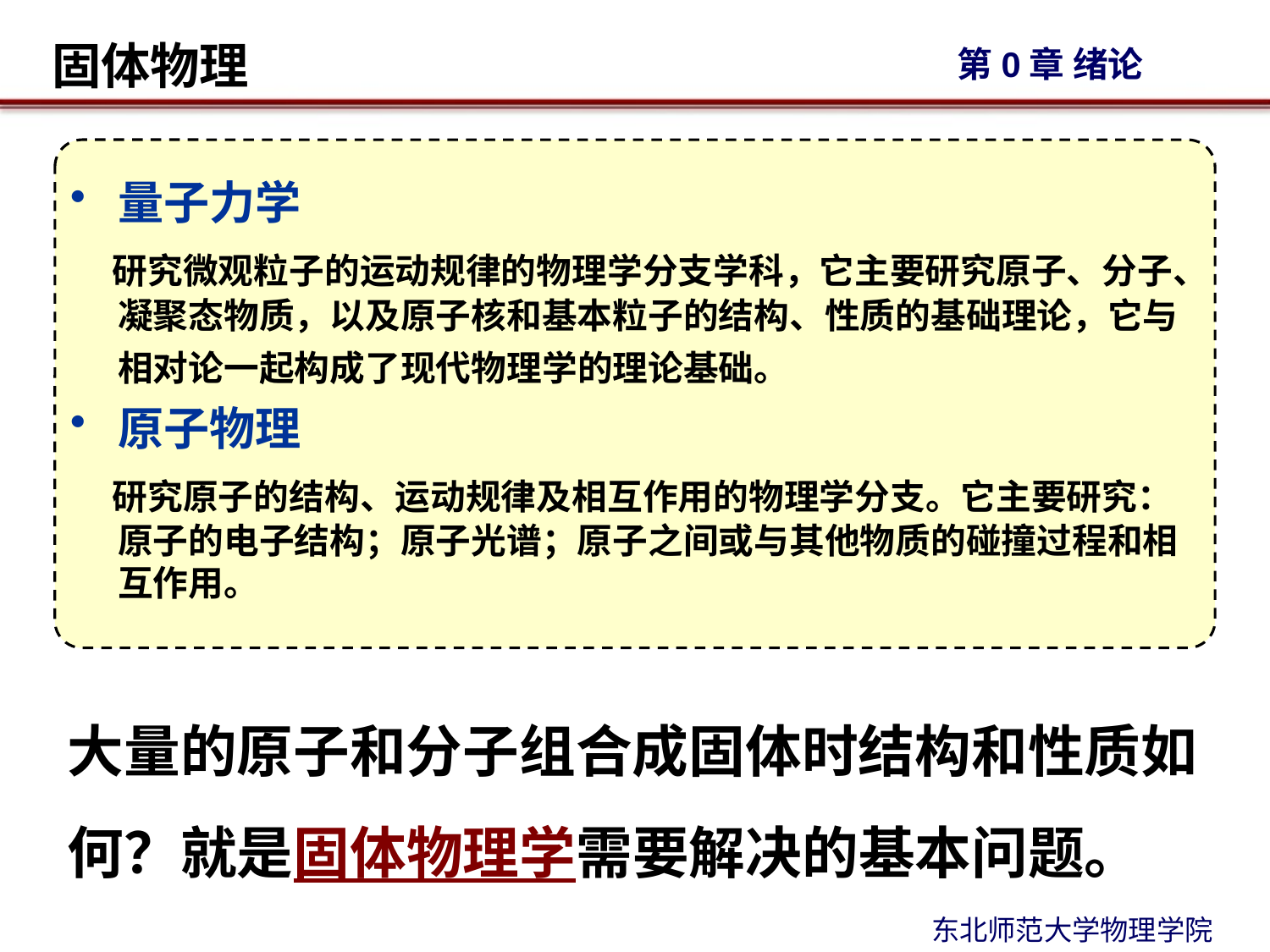

量子力学
   研究微观粒子的运动规律的物理学分支学科，它主要研究原子、分子、凝聚态物质，以及原子核和基本粒子的结构、性质的基础理论，它与相对论一起构成了现代物理学的理论基础。
原子物理
   研究原子的结构、运动规律及相互作用的物理学分支。它主要研究：原子的电子结构；原子光谱；原子之间或与其他物质的碰撞过程和相互作用。
大量的原子和分子组合成固体时结构和性质如何？就是固体物理学需要解决的基本问题。